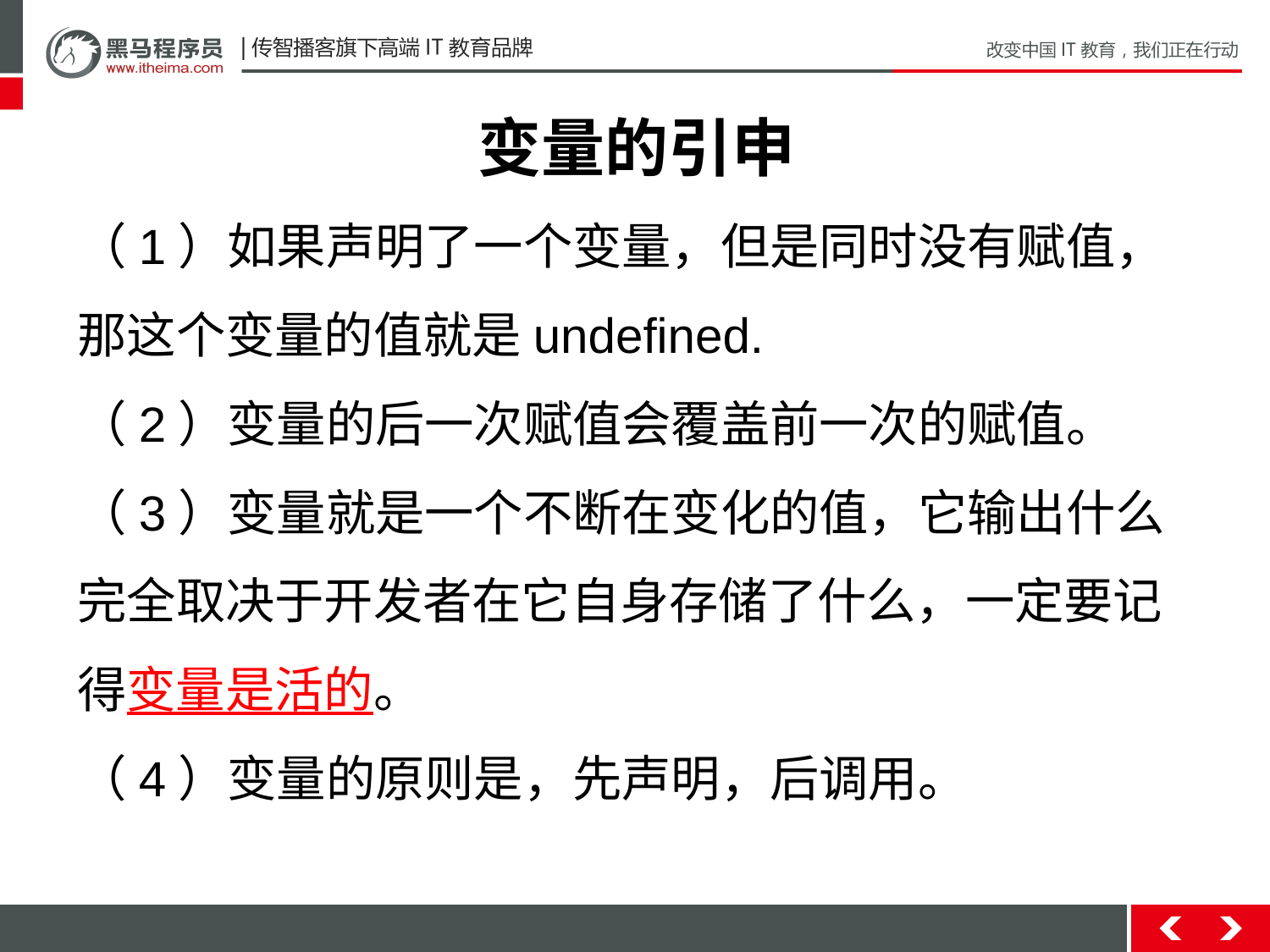

# 变量的引申
（1）如果声明了一个变量，但是同时没有赋值，那这个变量的值就是undefined.
（2）变量的后一次赋值会覆盖前一次的赋值。
（3）变量就是一个不断在变化的值，它输出什么完全取决于开发者在它自身存储了什么，一定要记得变量是活的。
（4）变量的原则是，先声明，后调用。